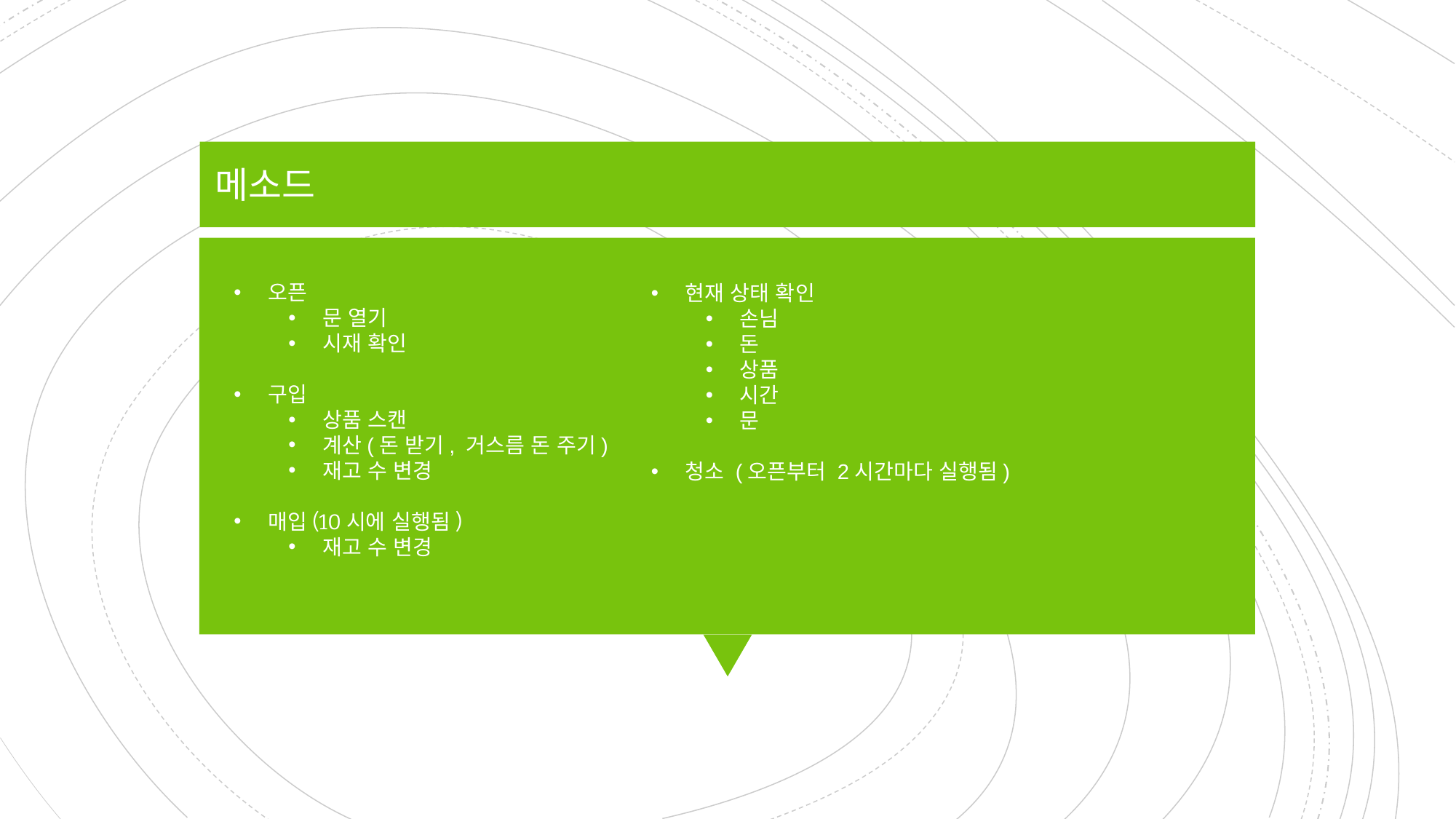

메소드

오픈
문 열기
시재 확인

구입
상품 스캔
계산(돈 받기, 거스름 돈 주기)
재고 수 변경

매입(10시에 실행됨)
재고 수 변경

현재 상태 확인
손님
돈
상품
시간
문

청소 (오픈부터 2시간마다 실행됨)